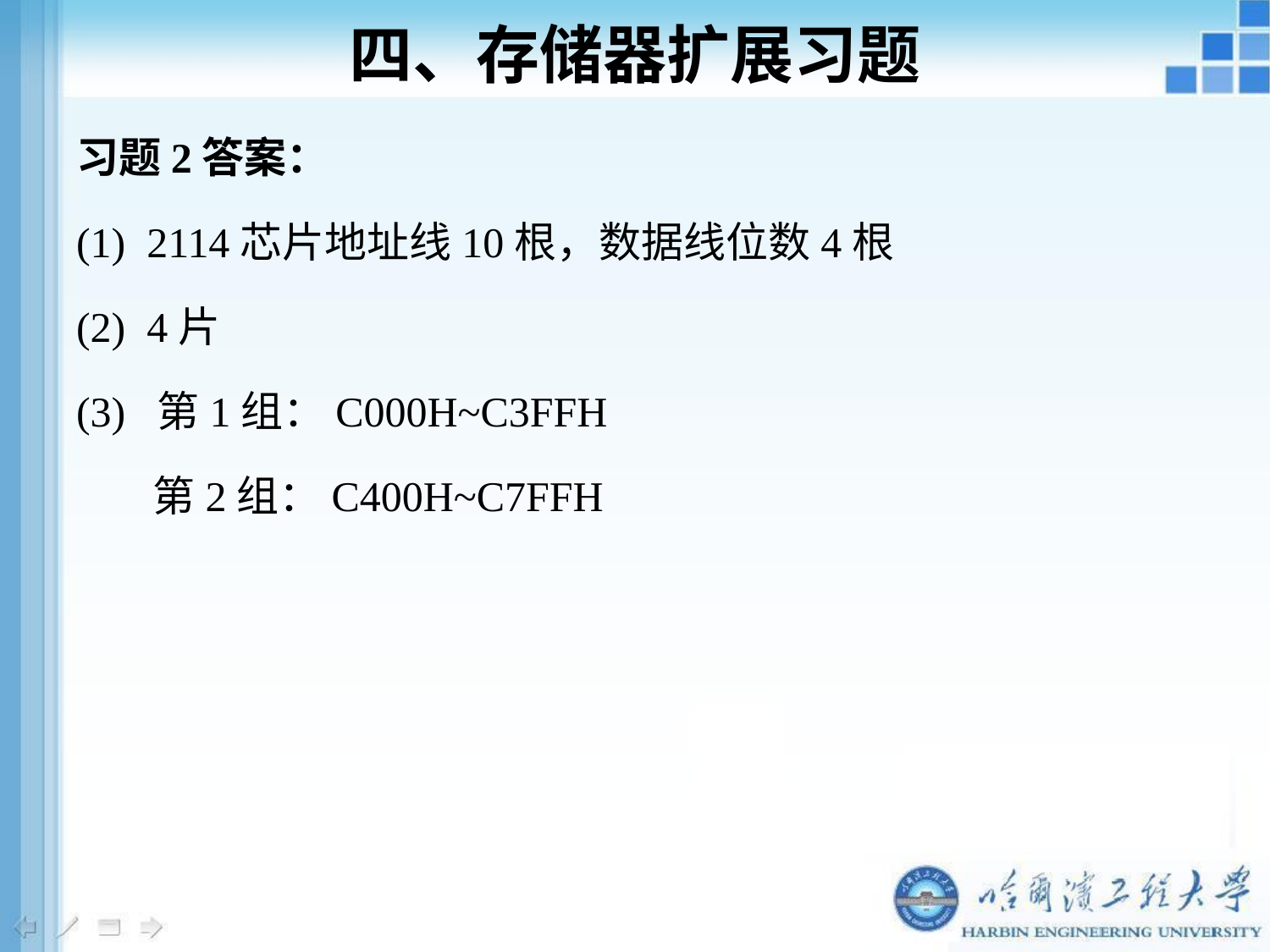

# 四、存储器扩展习题
习题2答案：
(1)  2114芯片地址线10根，数据线位数4根
(2)  4片
(3)  第1组：C000H~C3FFH
       第2组：C400H~C7FFH